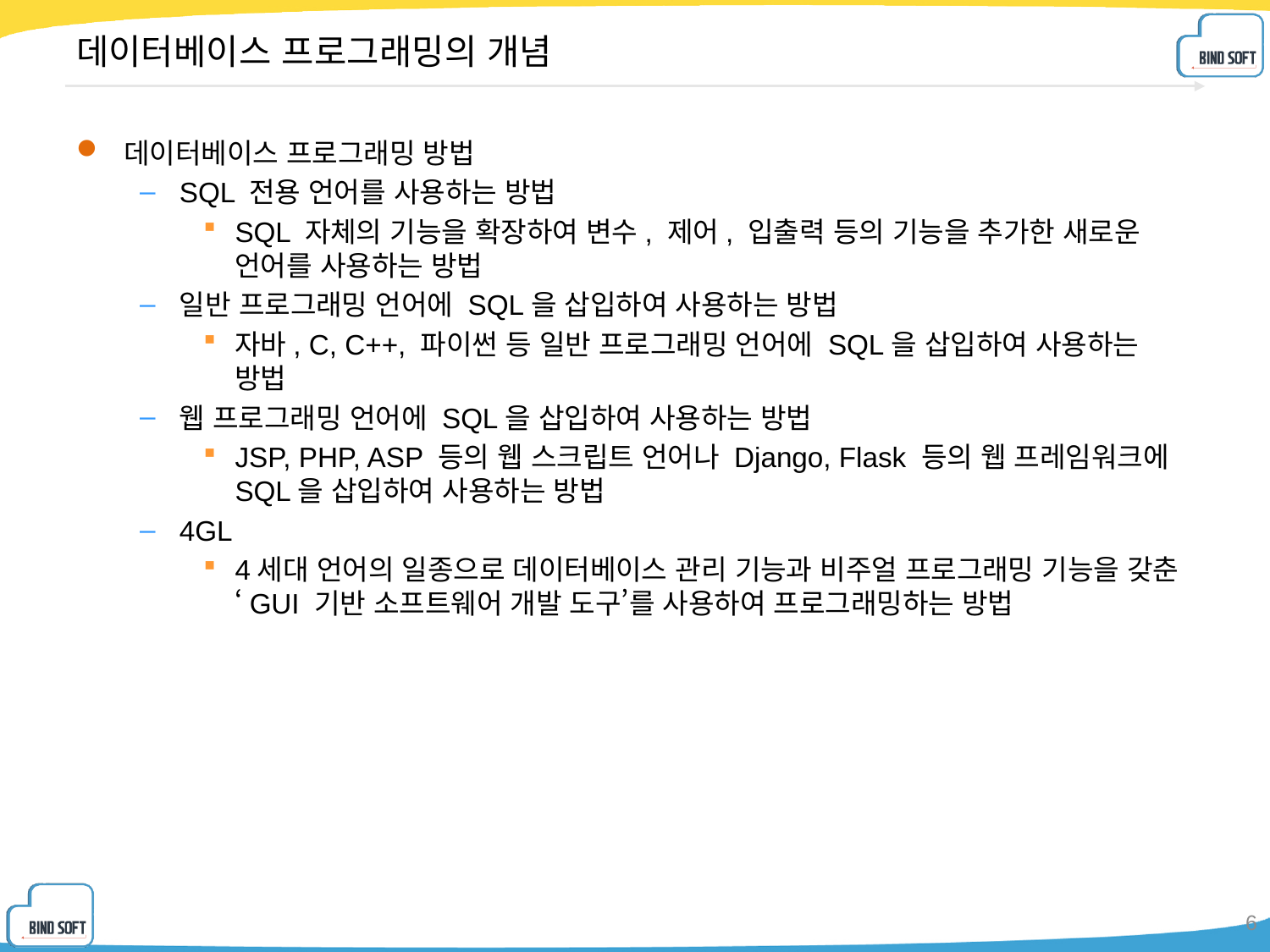

# 데이터베이스 프로그래밍의 개념
데이터베이스 프로그래밍 방법
SQL 전용 언어를 사용하는 방법
SQL 자체의 기능을 확장하여 변수, 제어, 입출력 등의 기능을 추가한 새로운 언어를 사용하는 방법
일반 프로그래밍 언어에 SQL을 삽입하여 사용하는 방법
자바, C, C++, 파이썬 등 일반 프로그래밍 언어에 SQL을 삽입하여 사용하는 방법
웹 프로그래밍 언어에 SQL을 삽입하여 사용하는 방법
JSP, PHP, ASP 등의 웹 스크립트 언어나 Django, Flask 등의 웹 프레임워크에 SQL을 삽입하여 사용하는 방법
4GL
4세대 언어의 일종으로 데이터베이스 관리 기능과 비주얼 프로그래밍 기능을 갖춘 ‘GUI 기반 소프트웨어 개발 도구’를 사용하여 프로그래밍하는 방법
6